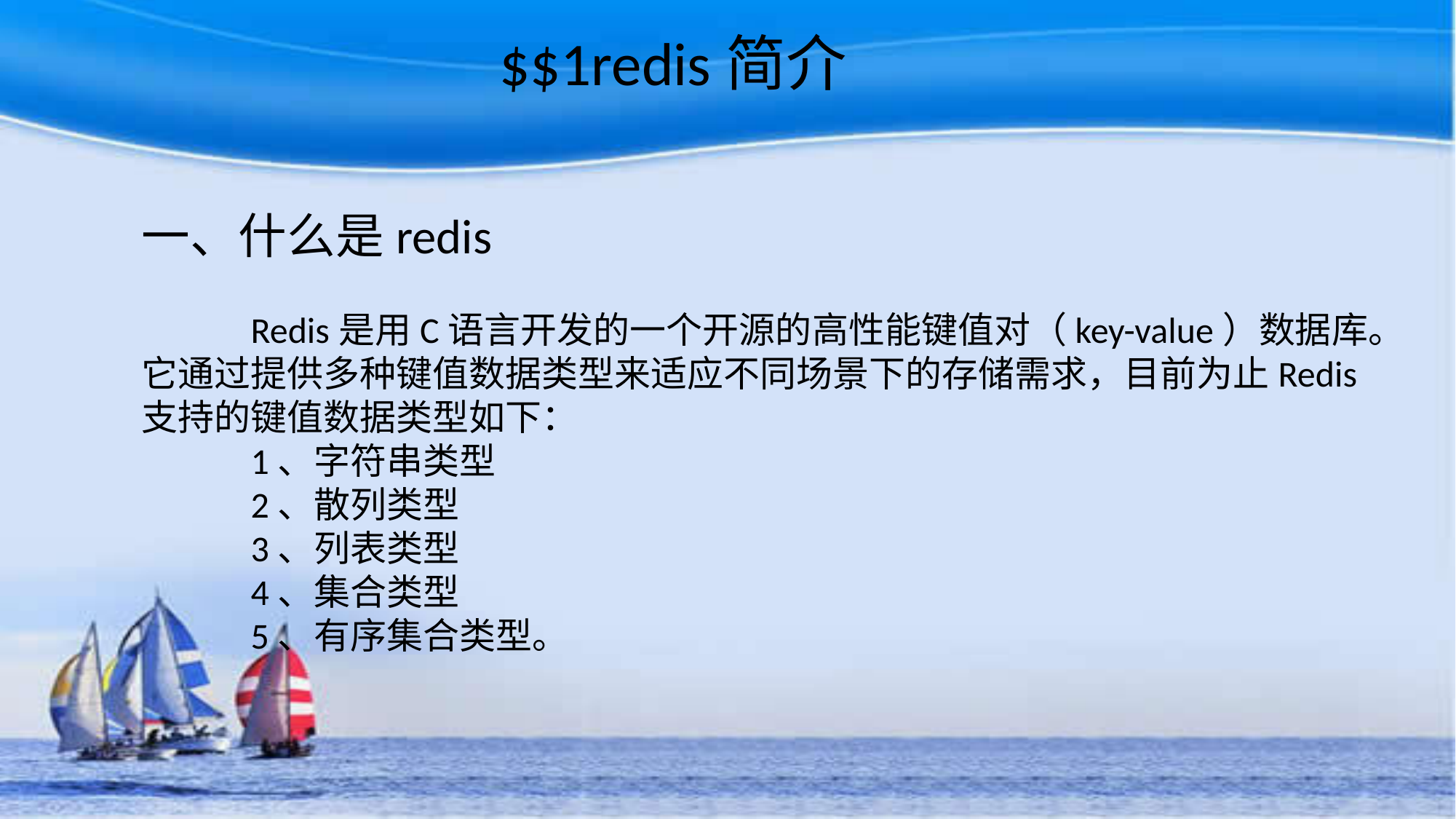

$$1redis简介
一、什么是redis

	Redis是用C语言开发的一个开源的高性能键值对（key-value）数据库。它通过提供多种键值数据类型来适应不同场景下的存储需求，目前为止Redis支持的键值数据类型如下：
	1、字符串类型
	2、散列类型
	3、列表类型
	4、集合类型
	5、有序集合类型。